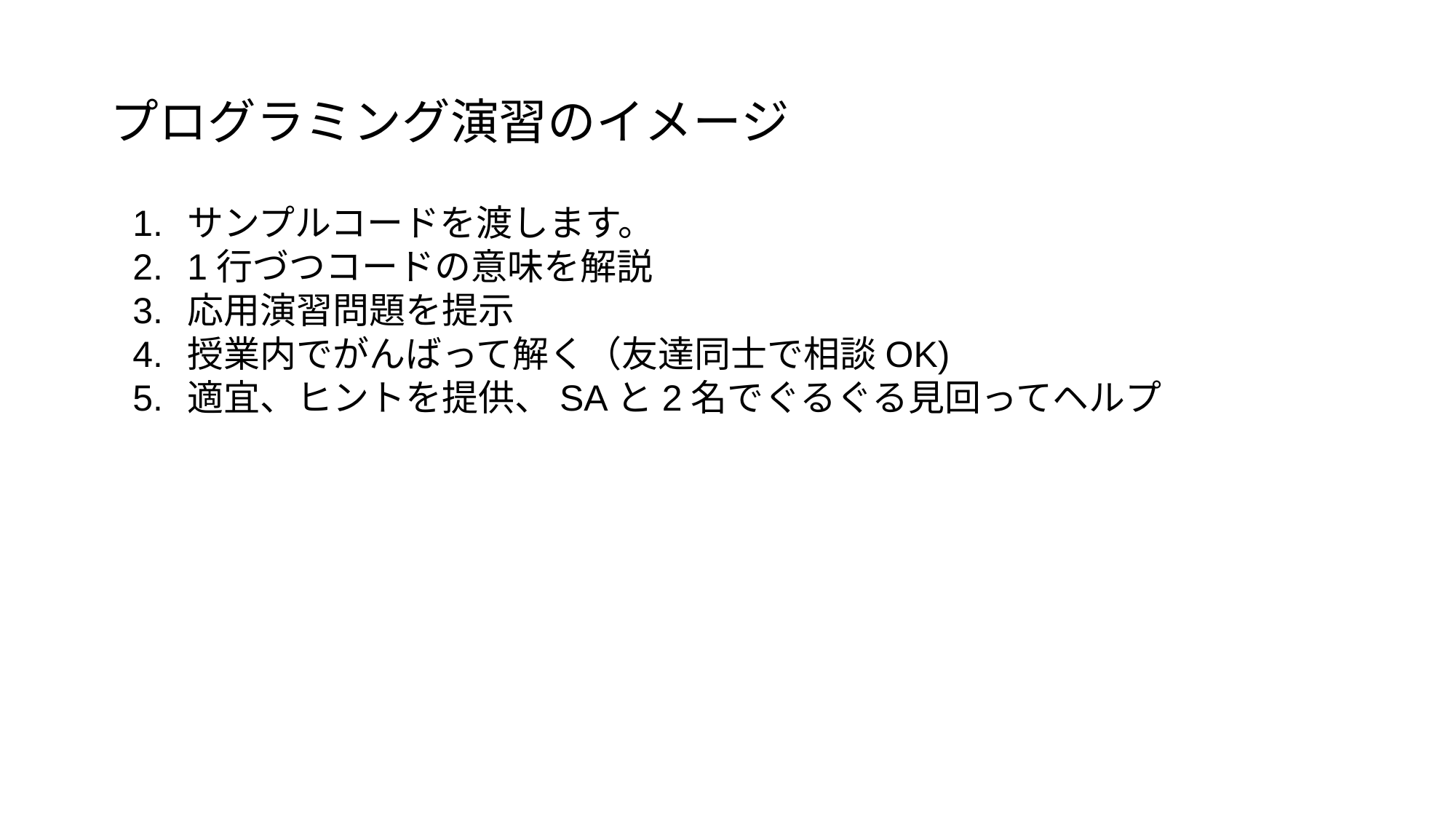

プログラミング演習のイメージ
サンプルコードを渡します。
1行づつコードの意味を解説
応用演習問題を提示
授業内でがんばって解く（友達同士で相談OK)
適宜、ヒントを提供、SAと2名でぐるぐる見回ってヘルプ